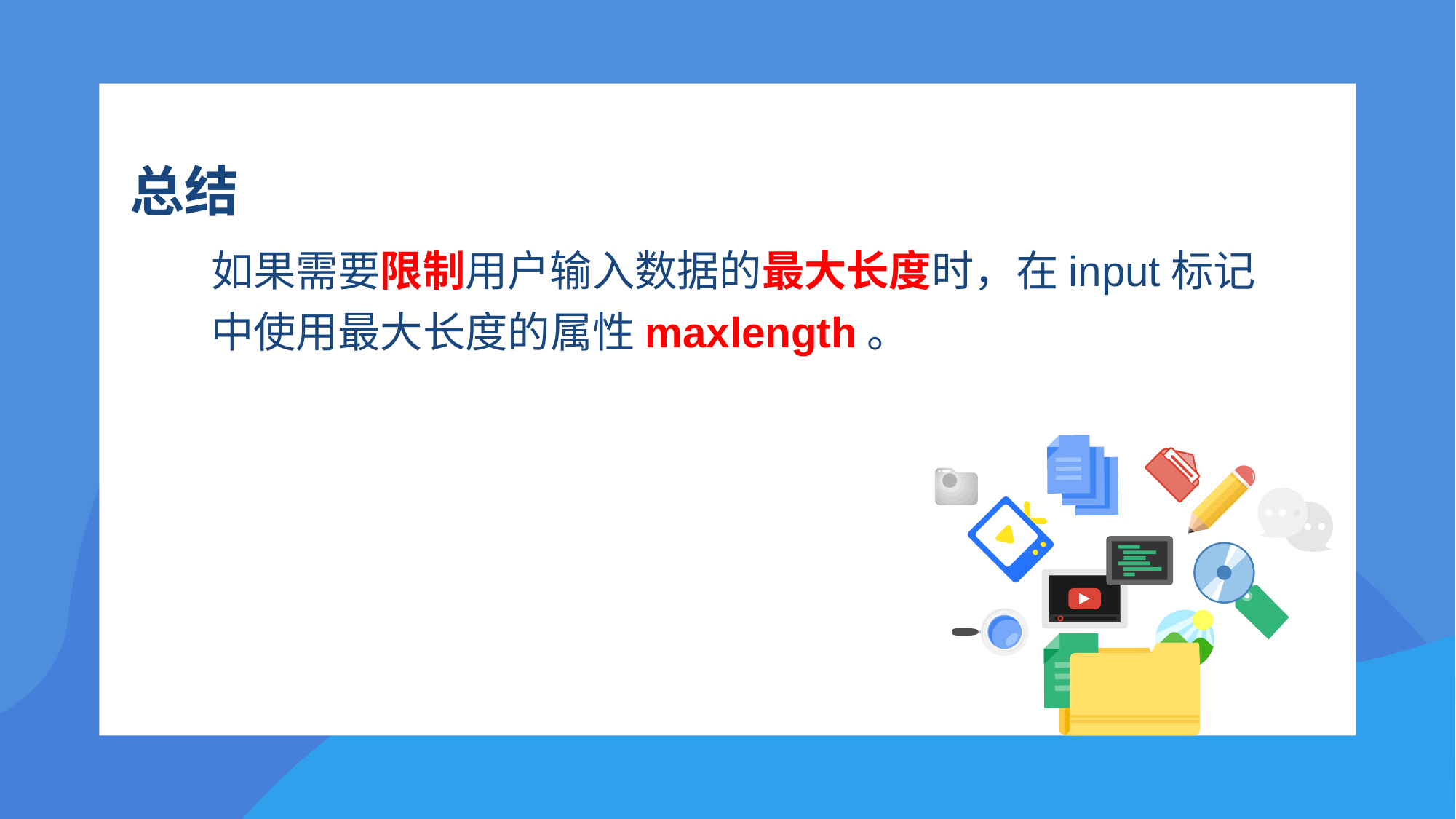

# 总结
如果需要限制用户输入数据的最大长度时，在input标记中使用最大长度的属性maxlength。